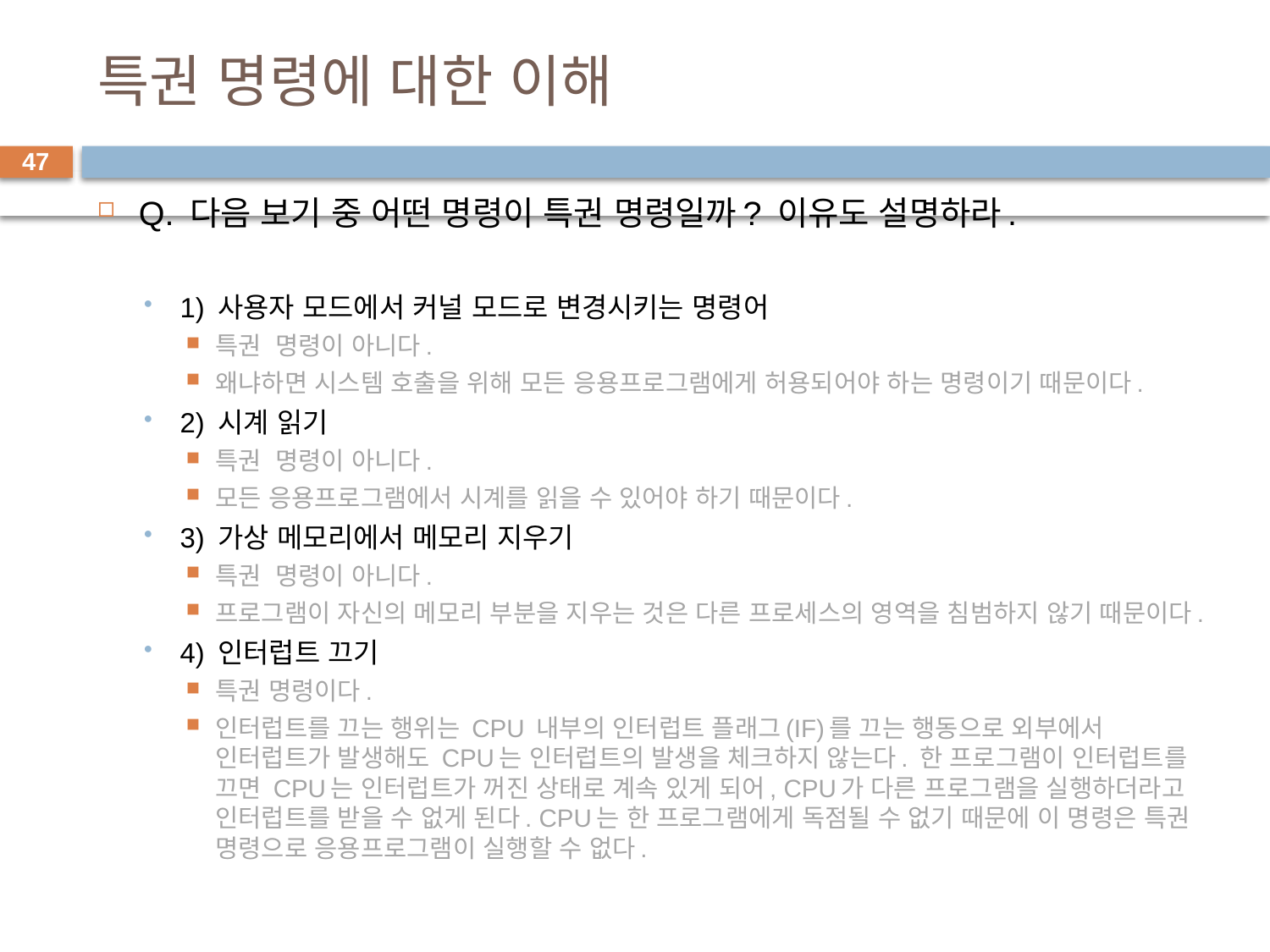

# 특권 명령에 대한 이해
47
Q. 다음 보기 중 어떤 명령이 특권 명령일까? 이유도 설명하라.

1) 사용자 모드에서 커널 모드로 변경시키는 명령어
특권  명령이 아니다.
왜냐하면 시스템 호출을 위해 모든 응용프로그램에게 허용되어야 하는 명령이기 때문이다.
2) 시계 읽기
특권  명령이 아니다.
모든 응용프로그램에서 시계를 읽을 수 있어야 하기 때문이다.
3) 가상 메모리에서 메모리 지우기
특권  명령이 아니다.
프로그램이 자신의 메모리 부분을 지우는 것은 다른 프로세스의 영역을 침범하지 않기 때문이다.
4) 인터럽트 끄기
특권 명령이다.
인터럽트를 끄는 행위는 CPU 내부의 인터럽트 플래그(IF)를 끄는 행동으로 외부에서 인터럽트가 발생해도 CPU는 인터럽트의 발생을 체크하지 않는다. 한 프로그램이 인터럽트를 끄면 CPU는 인터럽트가 꺼진 상태로 계속 있게 되어, CPU가 다른 프로그램을 실행하더라고 인터럽트를 받을 수 없게 된다. CPU는 한 프로그램에게 독점될 수 없기 때문에 이 명령은 특권 명령으로 응용프로그램이 실행할 수 없다.